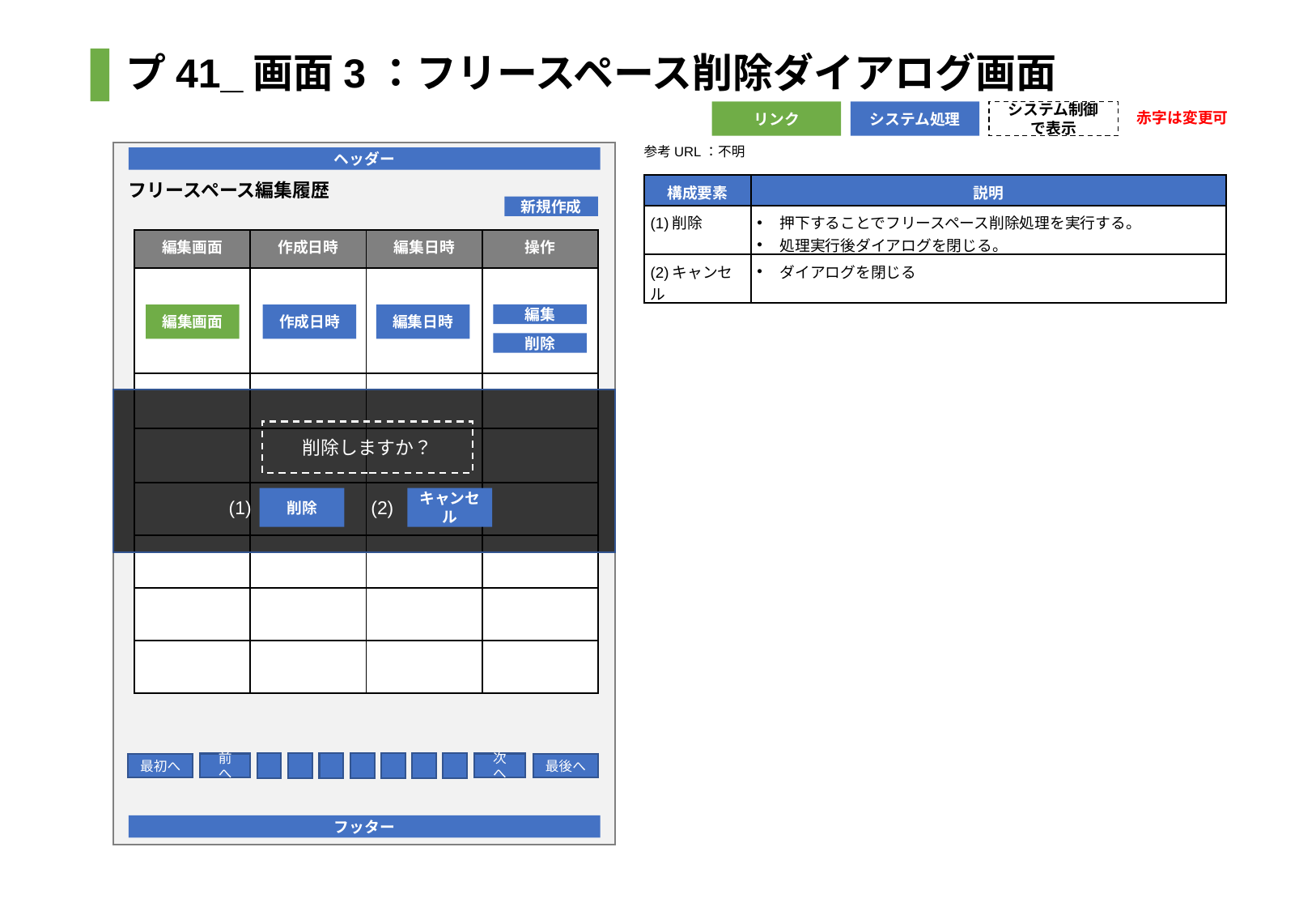

# プ41_画面3：フリースペース削除ダイアログ画面
赤字は変更可
リンク
システム処理
システム制御で表示
参考URL：不明

ヘッダー
フリースペース編集履歴
| 構成要素 | 説明 |
| --- | --- |
| (1)削除 | 押下することでフリースペース削除処理を実行する。 処理実行後ダイアログを閉じる。 |
| (2)キャンセル | ダイアログを閉じる |
新規作成
| 編集画面 | 作成日時 | 編集日時 | 操作 |
| --- | --- | --- | --- |
|  |  |  |  |
|  |  |  |  |
|  |  |  |  |
|  |  |  |  |
|  |  |  |  |
|  |  |  |  |
|  |  |  |  |
編集
編集画面
作成日時
編集日時
削除

削除しますか？
削除
キャンセル
(1)
(2)

前へ
次へ
最初へ
最後へ
フッター